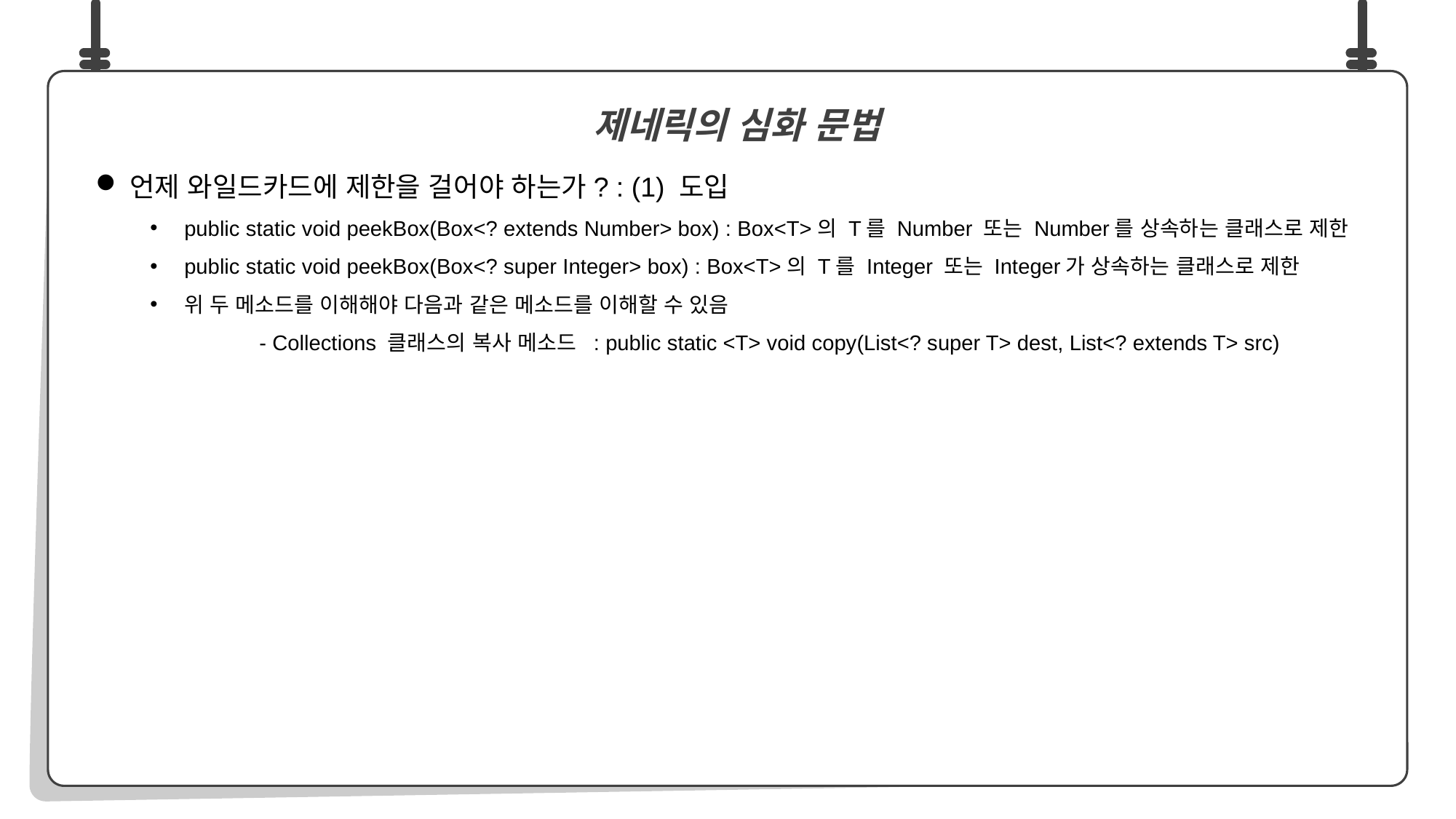

언제 와일드카드에 제한을 걸어야 하는가? : (1) 도입
public static void peekBox(Box<? extends Number> box) : Box<T>의 T를 Number 또는 Number를 상속하는 클래스로 제한
public static void peekBox(Box<? super Integer> box) : Box<T>의 T를 Integer 또는 Integer가 상속하는 클래스로 제한
위 두 메소드를 이해해야 다음과 같은 메소드를 이해할 수 있음
	- Collections 클래스의 복사 메소드  : public static <T> void copy(List<? super T> dest, List<? extends T> src)

 제네릭의 심화 문법